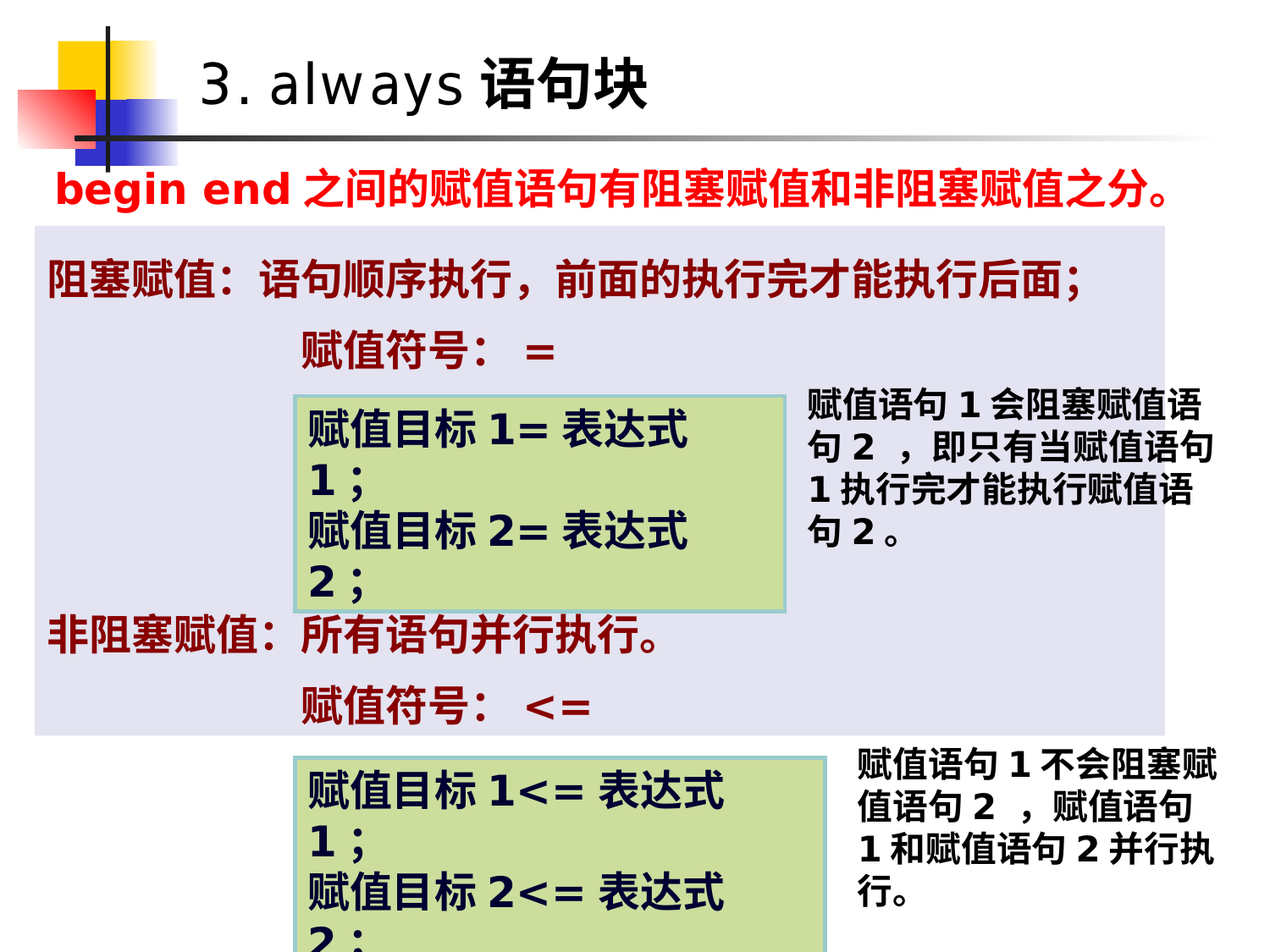

# 3. always语句块
begin end之间的赋值语句有阻塞赋值和非阻塞赋值之分。
阻塞赋值：语句顺序执行，前面的执行完才能执行后面；
		赋值符号：=

非阻塞赋值：所有语句并行执行。
		赋值符号：<=
赋值语句1会阻塞赋值语句2 ，即只有当赋值语句1执行完才能执行赋值语句2。
赋值目标1=表达式1；
赋值目标2=表达式2；
赋值语句1不会阻塞赋值语句2 ，赋值语句1和赋值语句2并行执行。
赋值目标1<=表达式1；
赋值目标2<=表达式2；